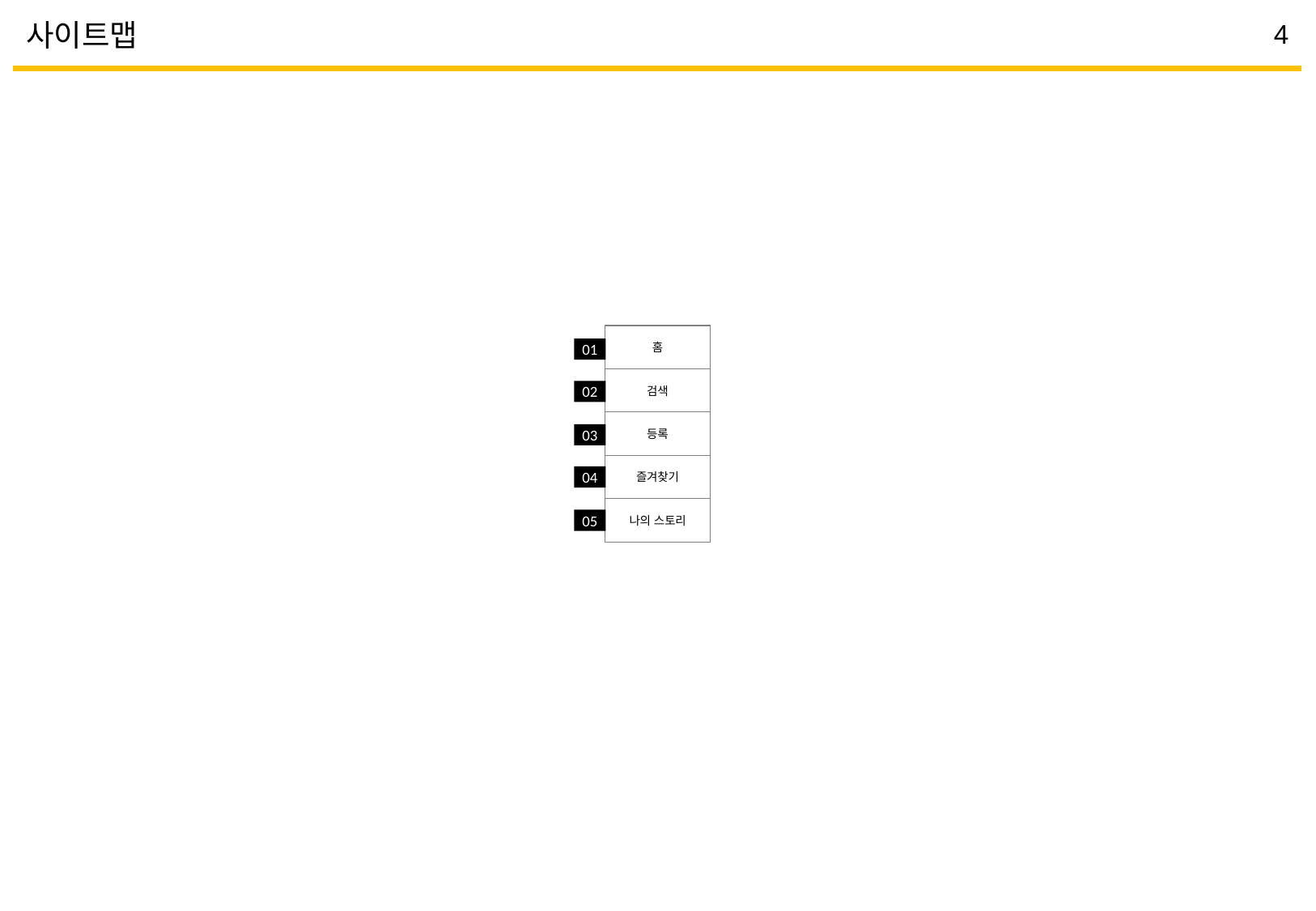

사이트맵
홈
01
검색
02
등록
03
즐겨찾기
04
나의 스토리
05